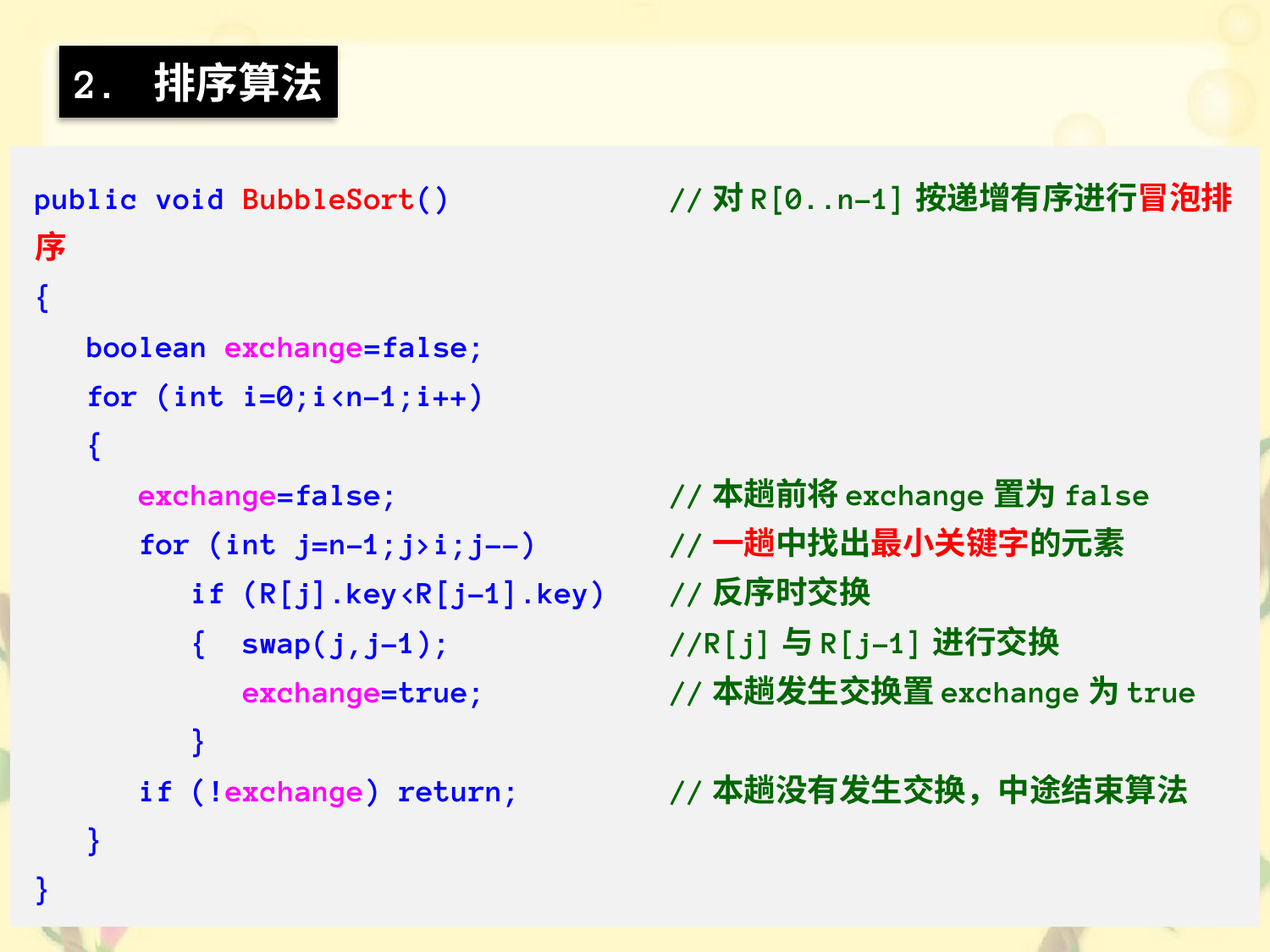

2. 排序算法
public void BubbleSort()		//对R[0..n-1]按递增有序进行冒泡排序
{
   boolean exchange=false;
   for (int i=0;i<n-1;i++)
   {
      exchange=false;			//本趟前将exchange置为false
      for (int j=n-1;j>i;j--)		//一趟中找出最小关键字的元素
         if (R[j].key<R[j-1].key)	//反序时交换
         {  swap(j,j-1); 		//R[j]与R[j-1]进行交换
            exchange=true;		//本趟发生交换置exchange为true
         }
      if (!exchange) return;		//本趟没有发生交换，中途结束算法
   }
}